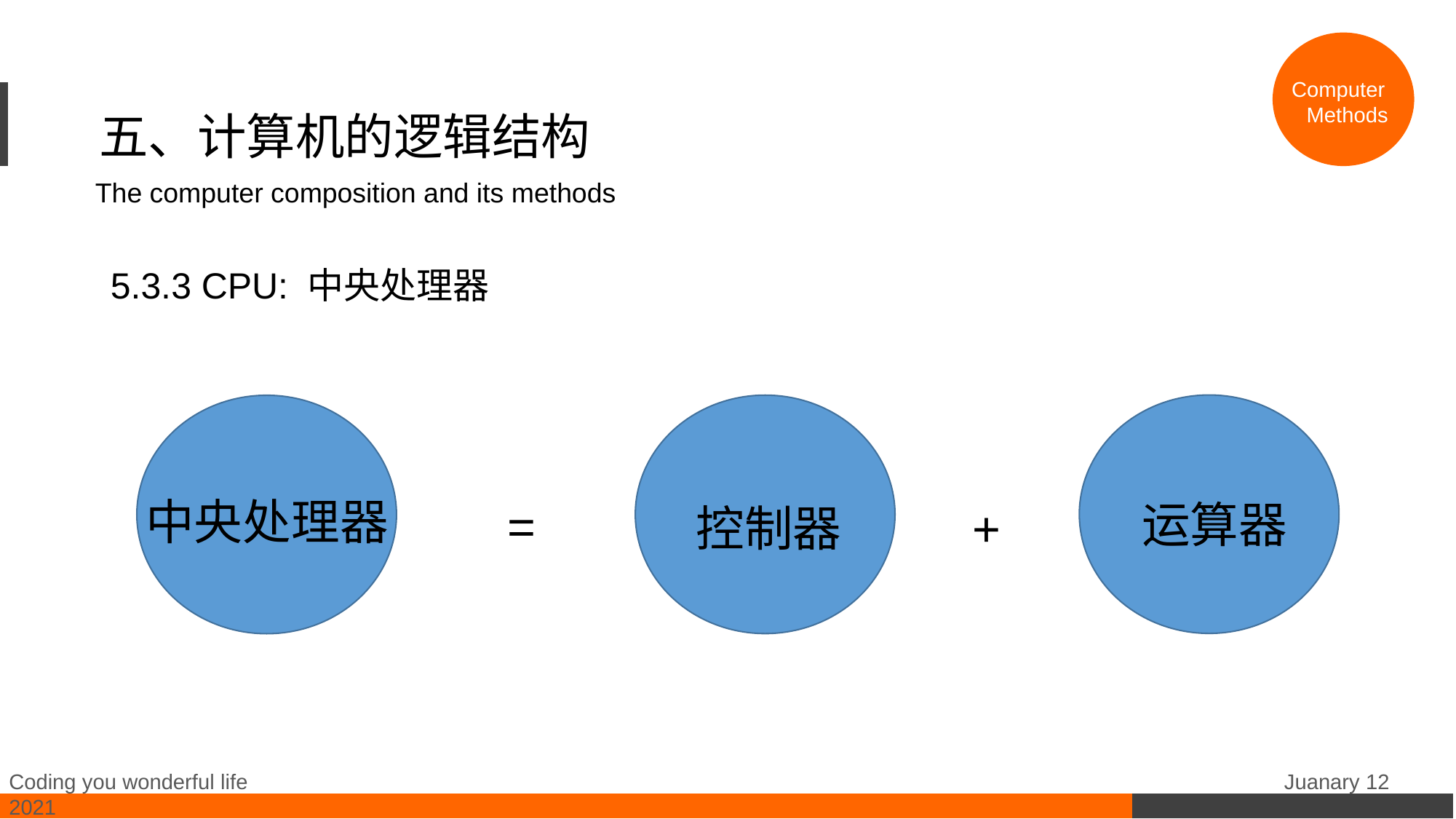

Computer
 Methods

# 五、计算机的逻辑结构
The computer composition and its methods
5.3.3 CPU: 中央处理器

运算器

控制器

中央处理器
=
+
Coding you wonderful life                                                                                                                                                                             Juanary 12 2021